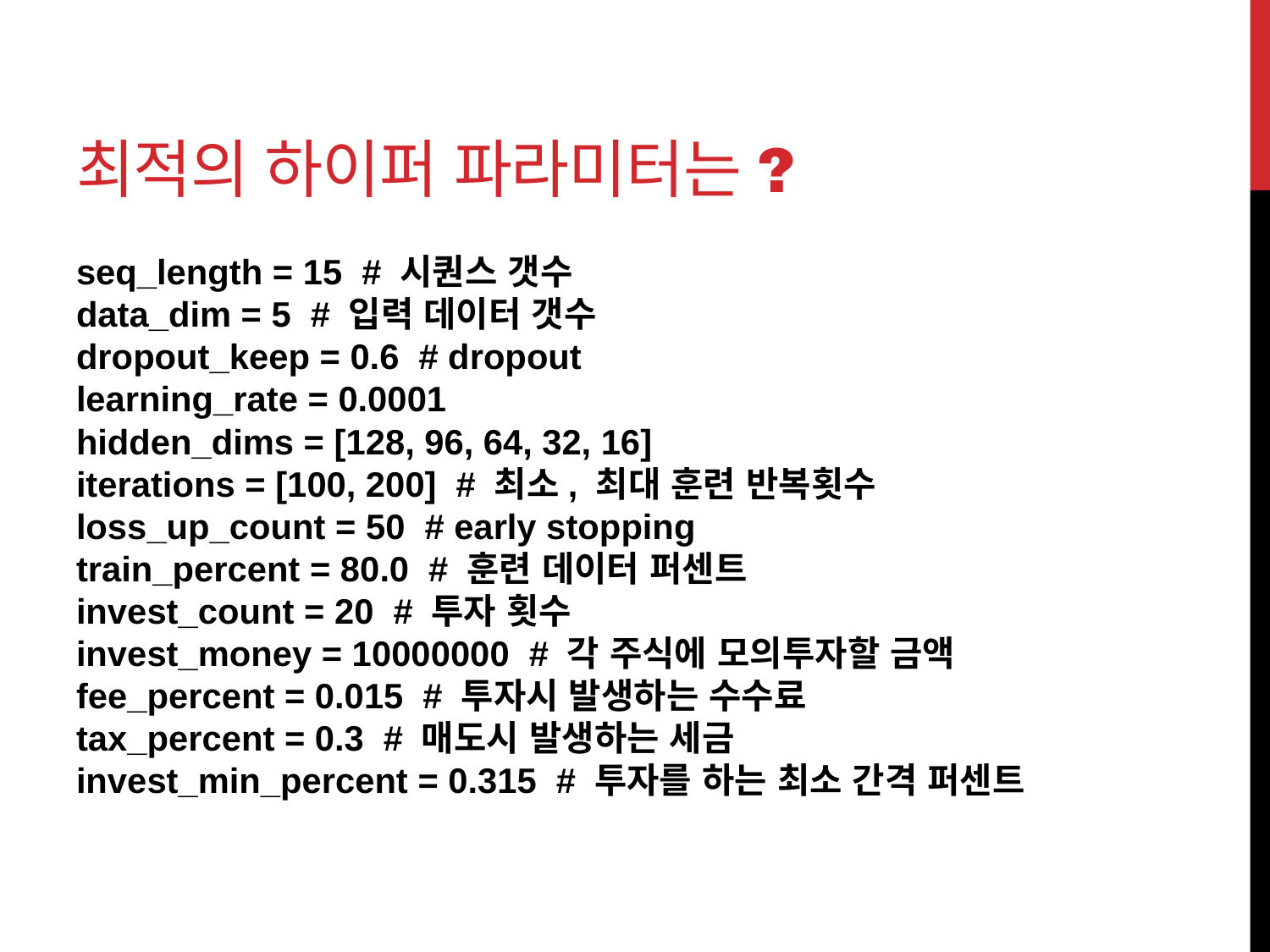

# 최적의 하이퍼 파라미터는?
seq_length = 15  # 시퀀스 갯수
data_dim = 5  # 입력 데이터 갯수
dropout_keep = 0.6  # dropout
learning_rate = 0.0001
hidden_dims = [128, 96, 64, 32, 16]
iterations = [100, 200]  # 최소, 최대 훈련 반복횟수
loss_up_count = 50  # early stopping
train_percent = 80.0  # 훈련 데이터 퍼센트
invest_count = 20  # 투자 횟수
invest_money = 10000000  # 각 주식에 모의투자할 금액
fee_percent = 0.015  # 투자시 발생하는 수수료
tax_percent = 0.3  # 매도시 발생하는 세금
invest_min_percent = 0.315  # 투자를 하는 최소 간격 퍼센트